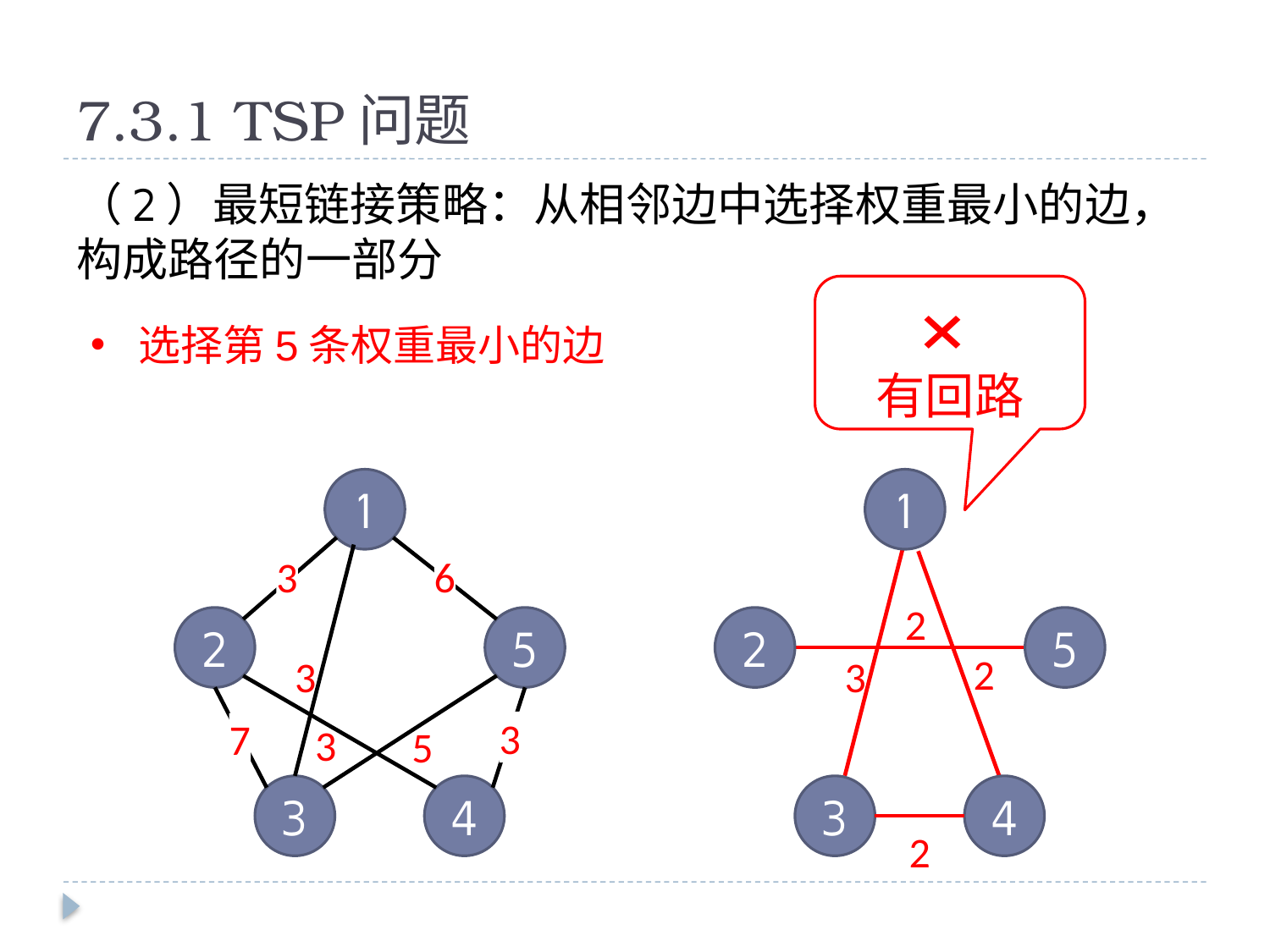

# 7.3.1 TSP问题
（2）最短链接策略：从相邻边中选择权重最小的边，构成路径的一部分
×
有回路
选择第5条权重最小的边
1
3
6
2
2
5
2
3
3
3
7
3
5
3
4
1
2
5
3
4
2